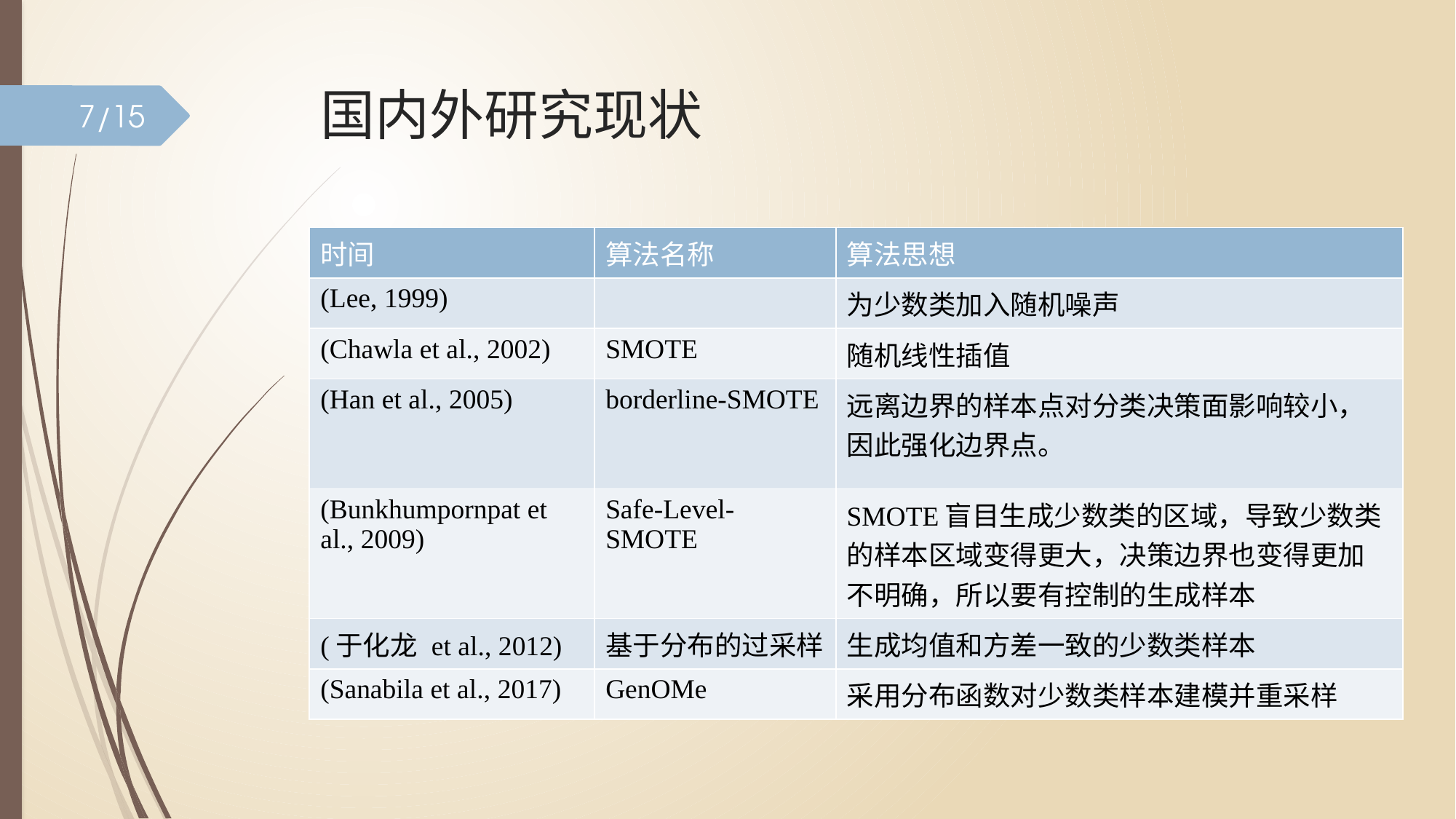

# 国内外研究现状
7/15
| 时间 | 算法名称 | 算法思想 |
| --- | --- | --- |
| (Lee, 1999) |  | 为少数类加入随机噪声 |
| (Chawla et al., 2002) | SMOTE | 随机线性插值 |
| (Han et al., 2005) | borderline-SMOTE | 远离边界的样本点对分类决策面影响较小，因此强化边界点。 |
| (Bunkhumpornpat et al., 2009) | Safe-Level-SMOTE | SMOTE盲目生成少数类的区域，导致少数类的样本区域变得更大，决策边界也变得更加不明确，所以要有控制的生成样本 |
| (于化龙 et al., 2012) | 基于分布的过采样 | 生成均值和方差一致的少数类样本 |
| (Sanabila et al., 2017) | GenOMe | 采用分布函数对少数类样本建模并重采样 |